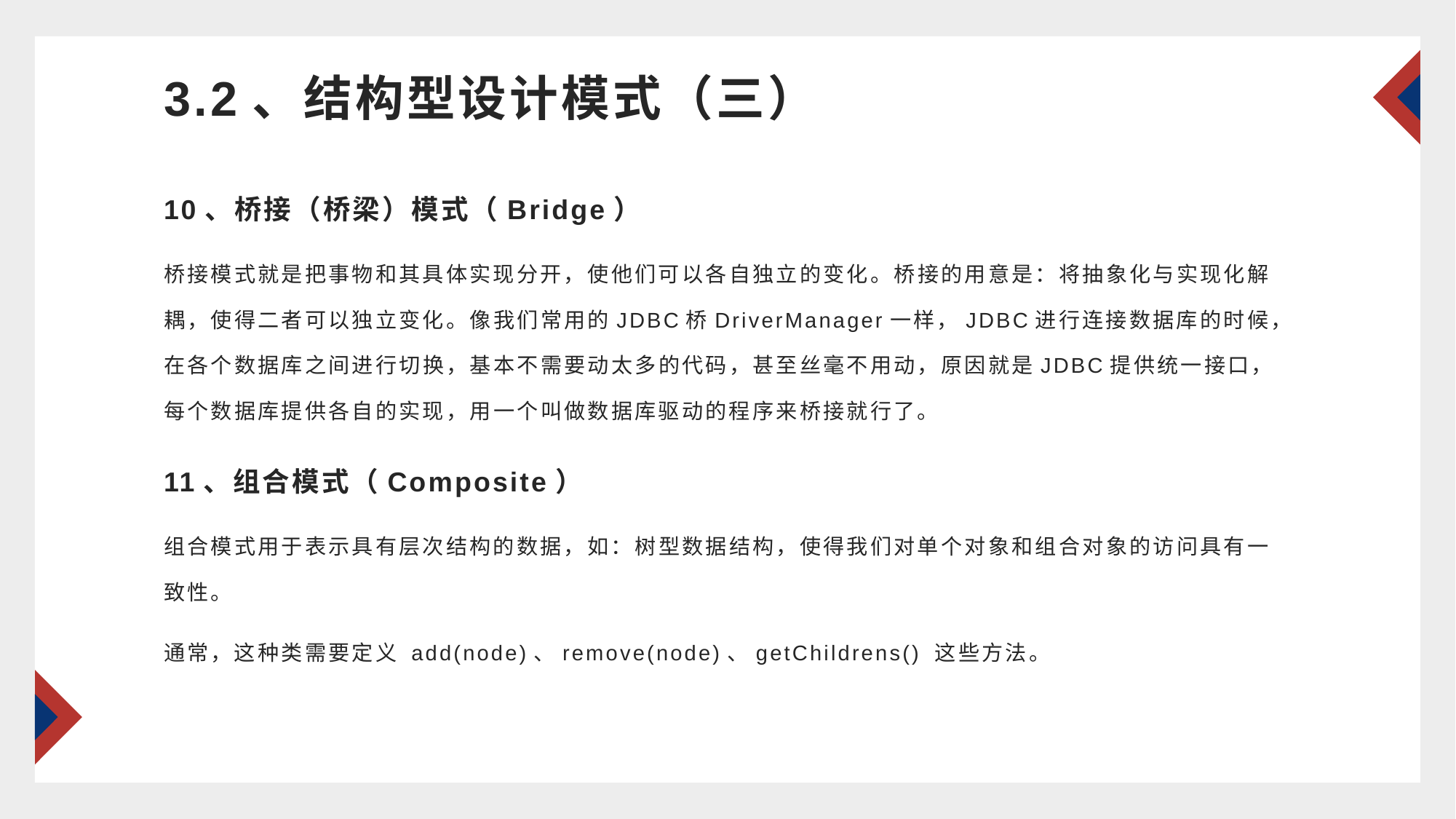

# 3.2、结构型设计模式（三）
10、桥接（桥梁）模式（Bridge）
桥接模式就是把事物和其具体实现分开，使他们可以各自独立的变化。桥接的用意是：将抽象化与实现化解耦，使得二者可以独立变化。像我们常用的JDBC桥DriverManager一样，JDBC进行连接数据库的时候，在各个数据库之间进行切换，基本不需要动太多的代码，甚至丝毫不用动，原因就是JDBC提供统一接口，每个数据库提供各自的实现，用一个叫做数据库驱动的程序来桥接就行了。
11、组合模式（Composite）
组合模式用于表示具有层次结构的数据，如：树型数据结构，使得我们对单个对象和组合对象的访问具有一致性。
通常，这种类需要定义 add(node)、remove(node)、getChildrens() 这些方法。